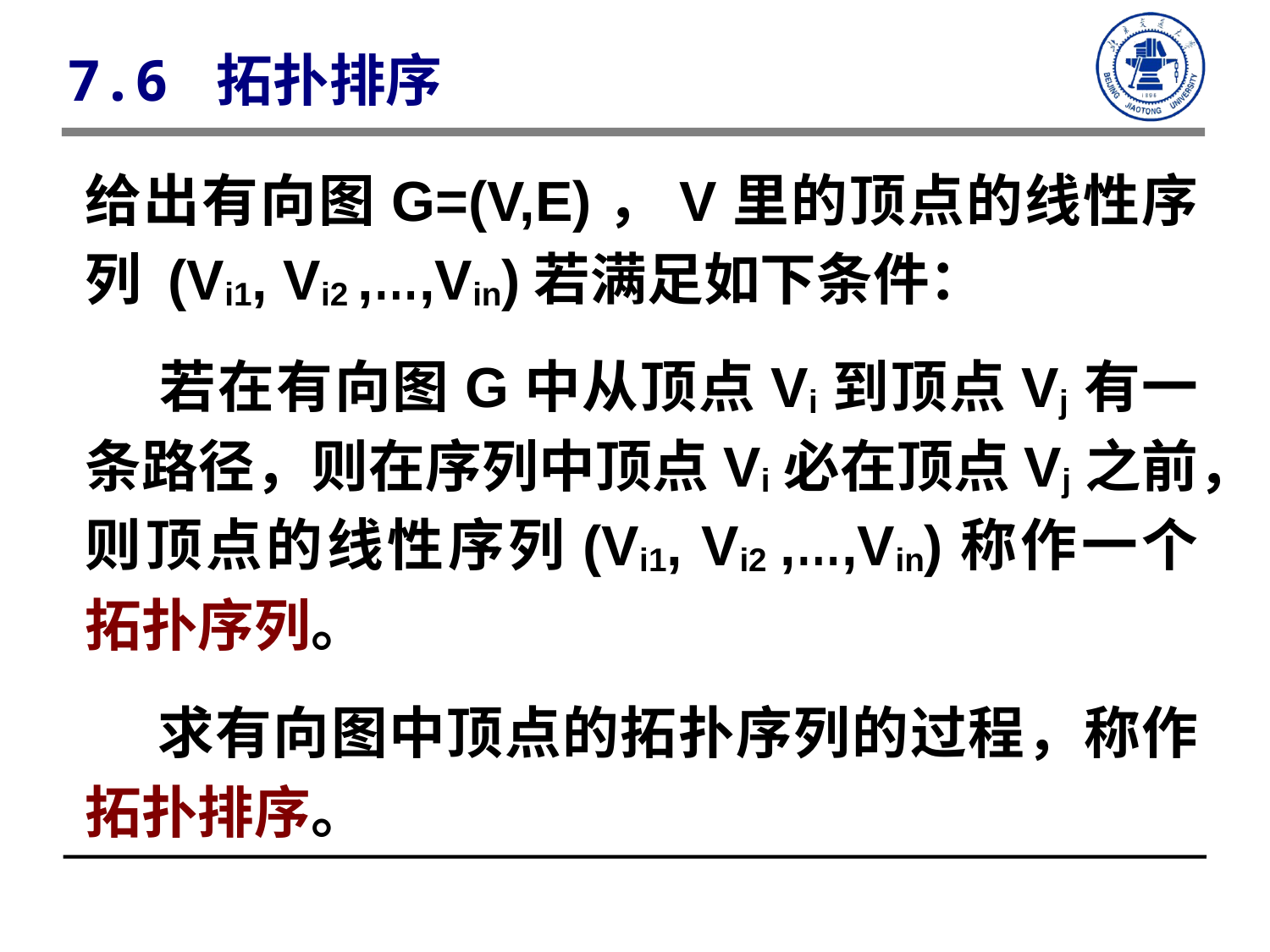

7.6 拓扑排序
给出有向图G=(V,E)，V里的顶点的线性序列 (Vi1, Vi2 ,…,Vin)若满足如下条件：
    若在有向图G中从顶点Vi到顶点Vj有一条路径，则在序列中顶点Vi必在顶点Vj之前，则顶点的线性序列(Vi1, Vi2 ,…,Vin)称作一个拓扑序列。
    求有向图中顶点的拓扑序列的过程，称作拓扑排序。